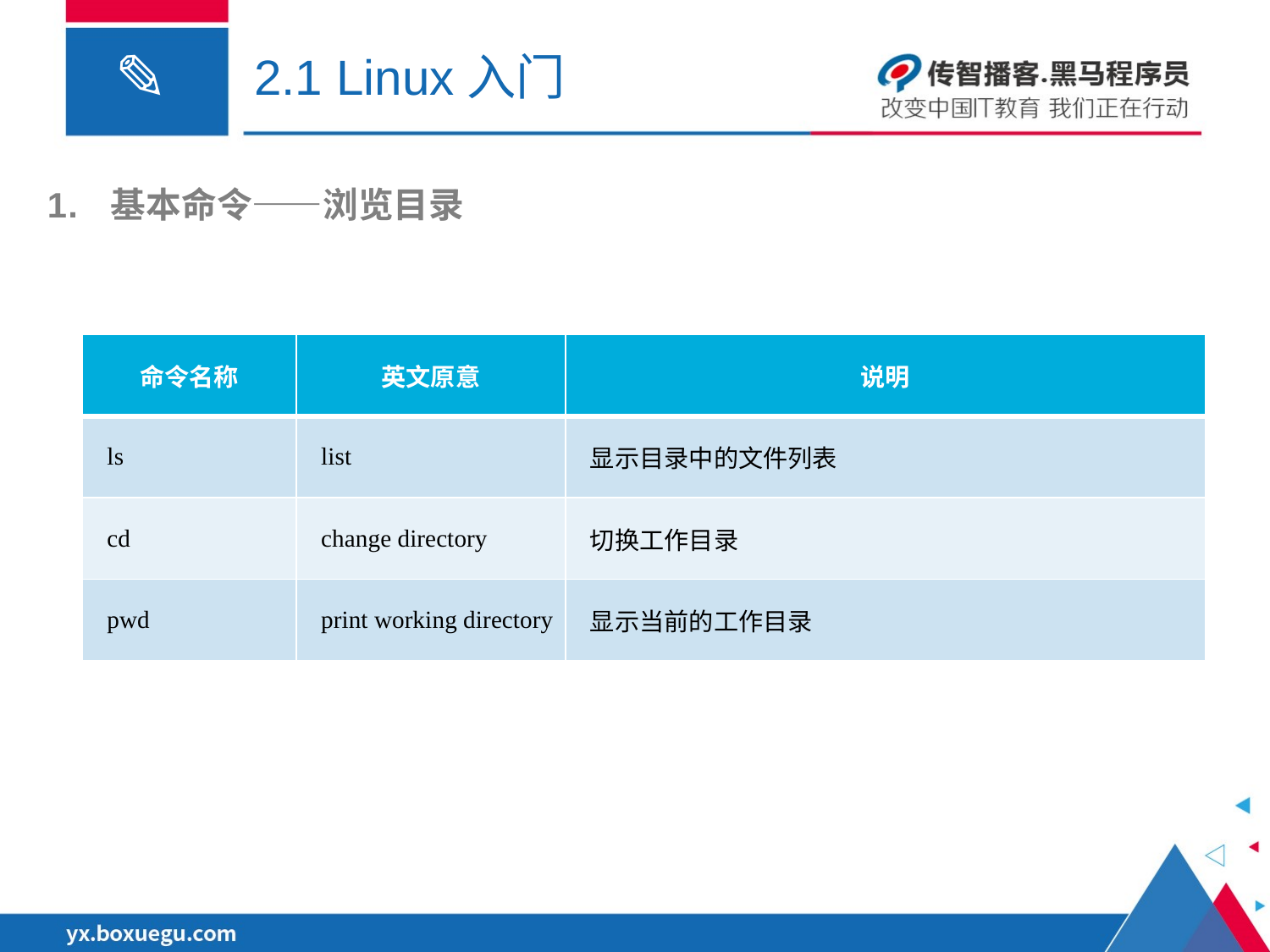

# 2.1 Linux入门
基本命令——浏览目录
| 命令名称 | 英文原意 | 说明 |
| --- | --- | --- |
| ls | list | 显示目录中的文件列表 |
| cd | change directory | 切换工作目录 |
| pwd | print working directory | 显示当前的工作目录 |